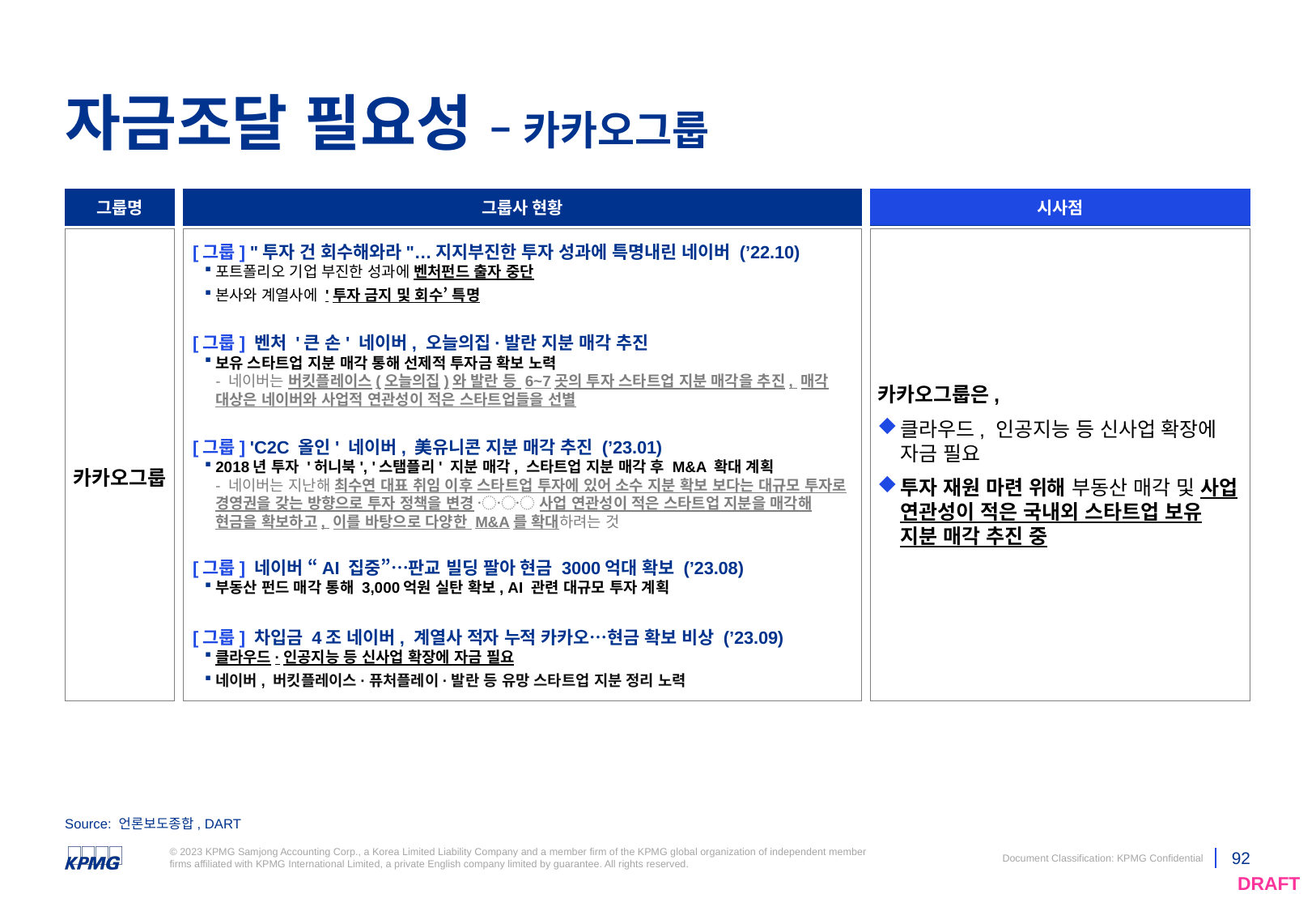

Left
2/3 text box
50-50
text box
Second text column
Right
Call-out box.
# 자금조달 필요성 – 카카오그룹

| 그룹명 |
| --- |
| 그룹사 현황 |
| --- |
| 시사점 |
| --- |
Strap-line
First level
Second level
Third level
Fourth level
Fifth level
[그룹] "투자 건 회수해와라"…지지부진한 투자 성과에 특명내린 네이버 (’22.10)
포트폴리오 기업 부진한 성과에 벤처펀드 출자 중단
본사와 계열사에 '투자 금지 및 회수’ 특명

[그룹] 벤처 '큰 손' 네이버, 오늘의집·발란 지분 매각 추진
보유 스타트업 지분 매각 통해 선제적 투자금 확보 노력
- 네이버는 버킷플레이스(오늘의집)와 발란 등 6~7곳의 투자 스타트업 지분 매각을 추진, 매각 대상은 네이버와 사업적 연관성이 적은 스타트업들을 선별

[그룹] 'C2C 올인' 네이버, 美유니콘 지분 매각 추진 (’23.01)
2018년 투자 '허니북', '스탬플리' 지분 매각, 스타트업 지분 매각 후 M&A 확대 계획
- 네이버는 지난해 최수연 대표 취임 이후 스타트업 투자에 있어 소수 지분 확보 보다는 대규모 투자로 경영권을 갖는 방향으로 투자 정책을 변경 〮〮〮 사업 연관성이 적은 스타트업 지분을 매각해 현금을 확보하고, 이를 바탕으로 다양한 M&A를 확대하려는 것
[그룹] 네이버 “AI 집중”…판교 빌딩 팔아 현금 3000억대 확보 (’23.08)
부동산 펀드 매각 통해 3,000억원 실탄 확보, AI 관련 대규모 투자 계획

[그룹] 차입금 4조 네이버, 계열사 적자 누적 카카오…현금 확보 비상 (’23.09)
클라우드·인공지능 등 신사업 확장에 자금 필요
네이버, 버킷플레이스·퓨처플레이·발란 등 유망 스타트업 지분 정리 노력

카카오그룹
카카오그룹은,
클라우드, 인공지능 등 신사업 확장에
자금 필요
투자 재원 마련 위해 부동산 매각 및 사업 연관성이 적은 국내외 스타트업 보유 지분 매각 추진 중
Table/ chart
Text box/chart
First item
Second item
Third item
Text box/chart
Source: 언론보도종합, DART